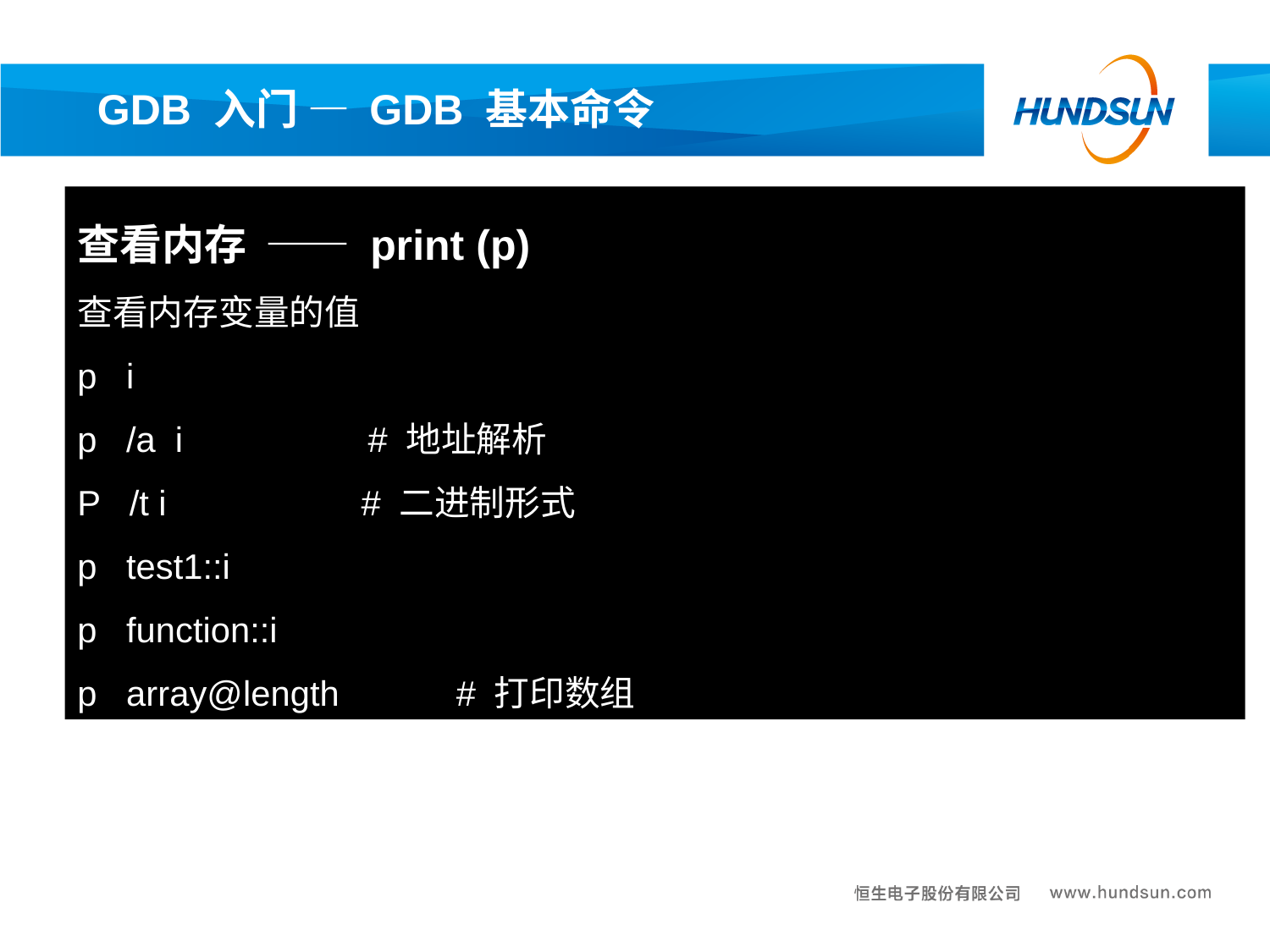

GDB 入门 — GDB 基本命令
查看内存  —— print (p)
查看内存变量的值
p   i
p   /a  i                   # 地址解析
P   /t i                    # 二进制形式
p   test1::i
p   function::i
p   array@length            # 打印数组